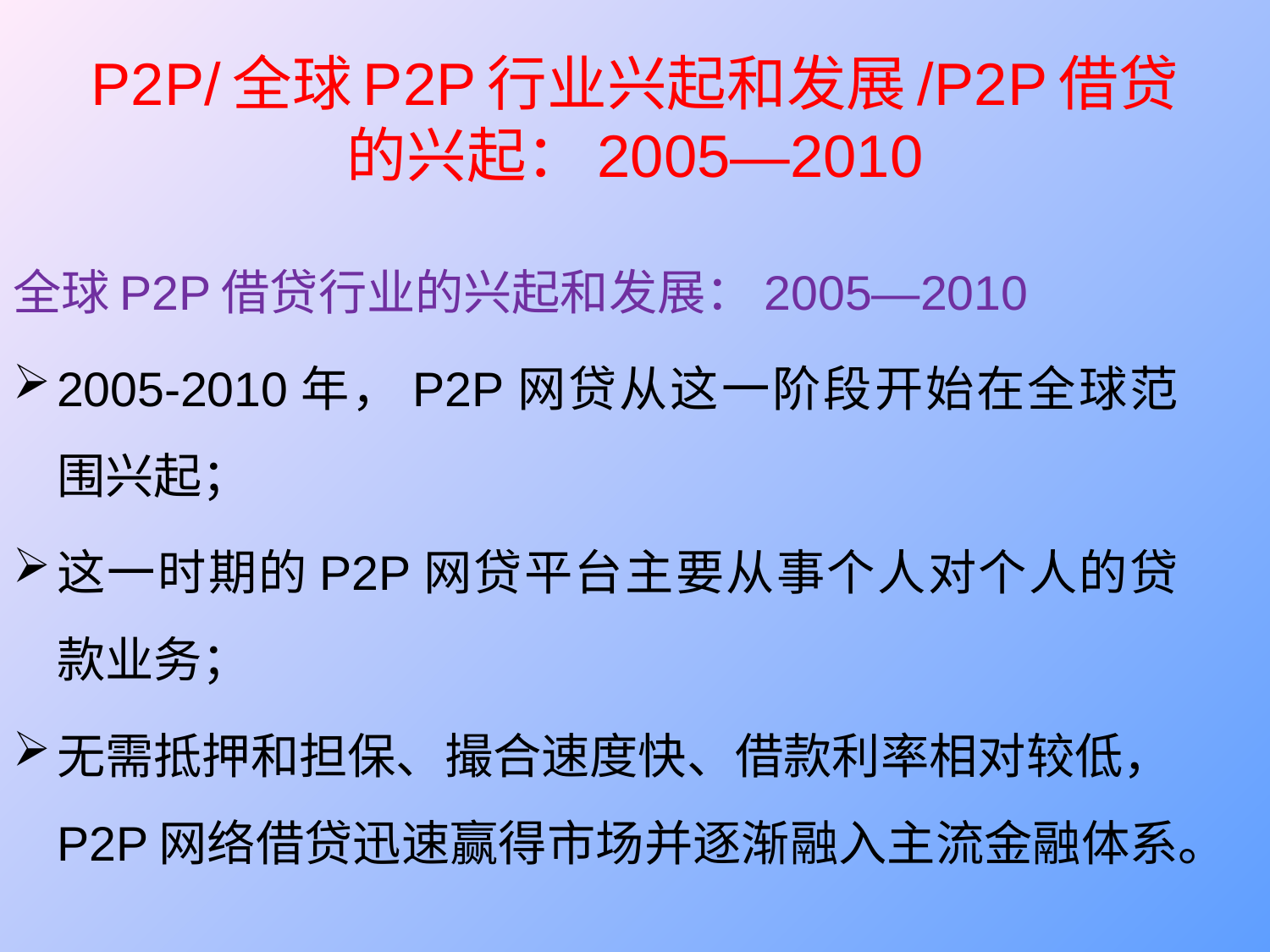

# P2P/全球P2P行业兴起和发展/P2P借贷的兴起：2005—2010
全球P2P借贷行业的兴起和发展：2005—2010
2005-2010年，P2P网贷从这一阶段开始在全球范围兴起；
这一时期的P2P网贷平台主要从事个人对个人的贷款业务；
无需抵押和担保、撮合速度快、借款利率相对较低，P2P网络借贷迅速赢得市场并逐渐融入主流金融体系。